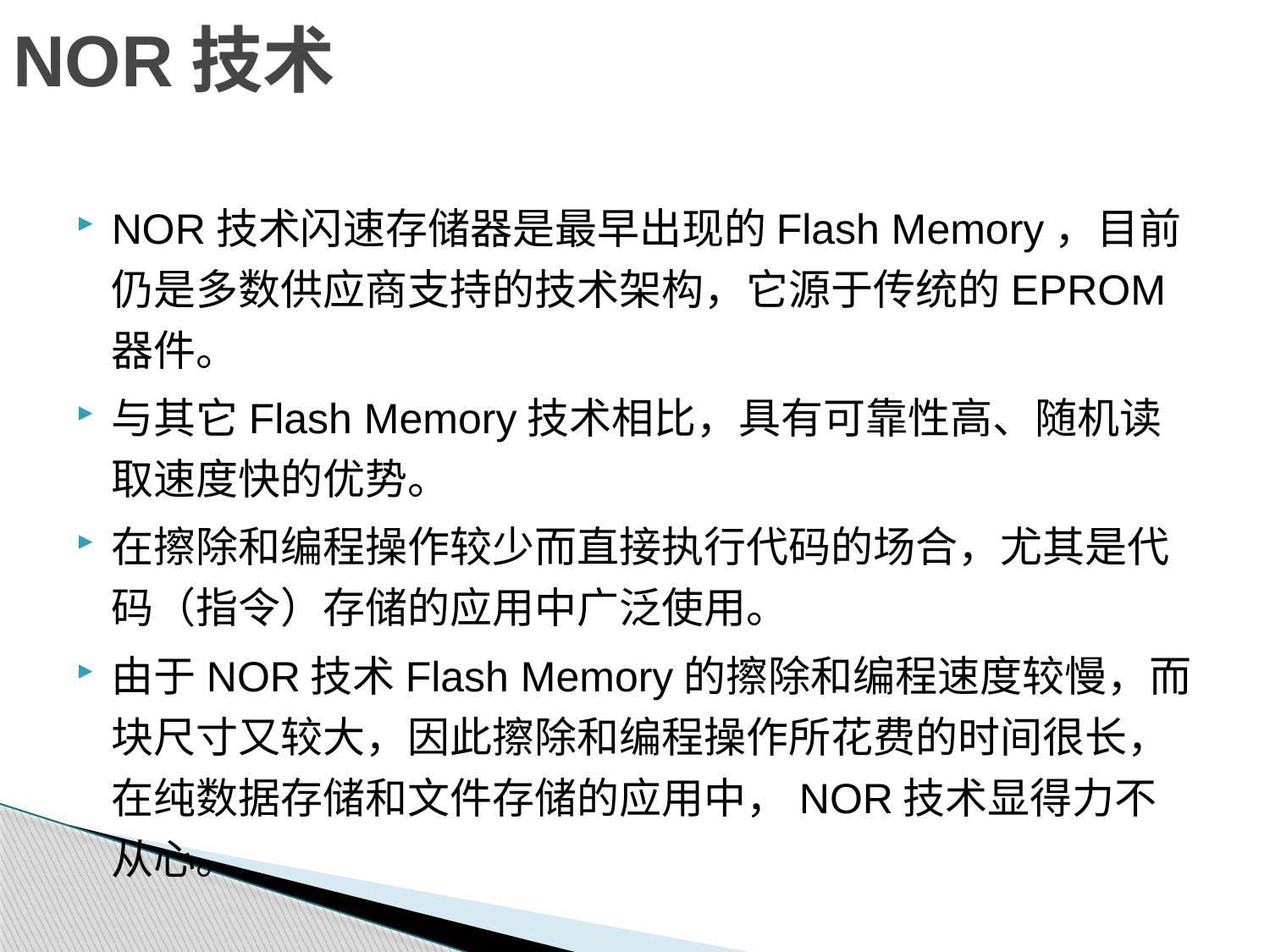

# NOR技术
NOR技术闪速存储器是最早出现的Flash Memory，目前仍是多数供应商支持的技术架构，它源于传统的EPROM器件。
与其它Flash Memory技术相比，具有可靠性高、随机读取速度快的优势。
在擦除和编程操作较少而直接执行代码的场合，尤其是代码（指令）存储的应用中广泛使用。
由于NOR技术Flash Memory的擦除和编程速度较慢，而块尺寸又较大，因此擦除和编程操作所花费的时间很长，在纯数据存储和文件存储的应用中，NOR技术显得力不从心。